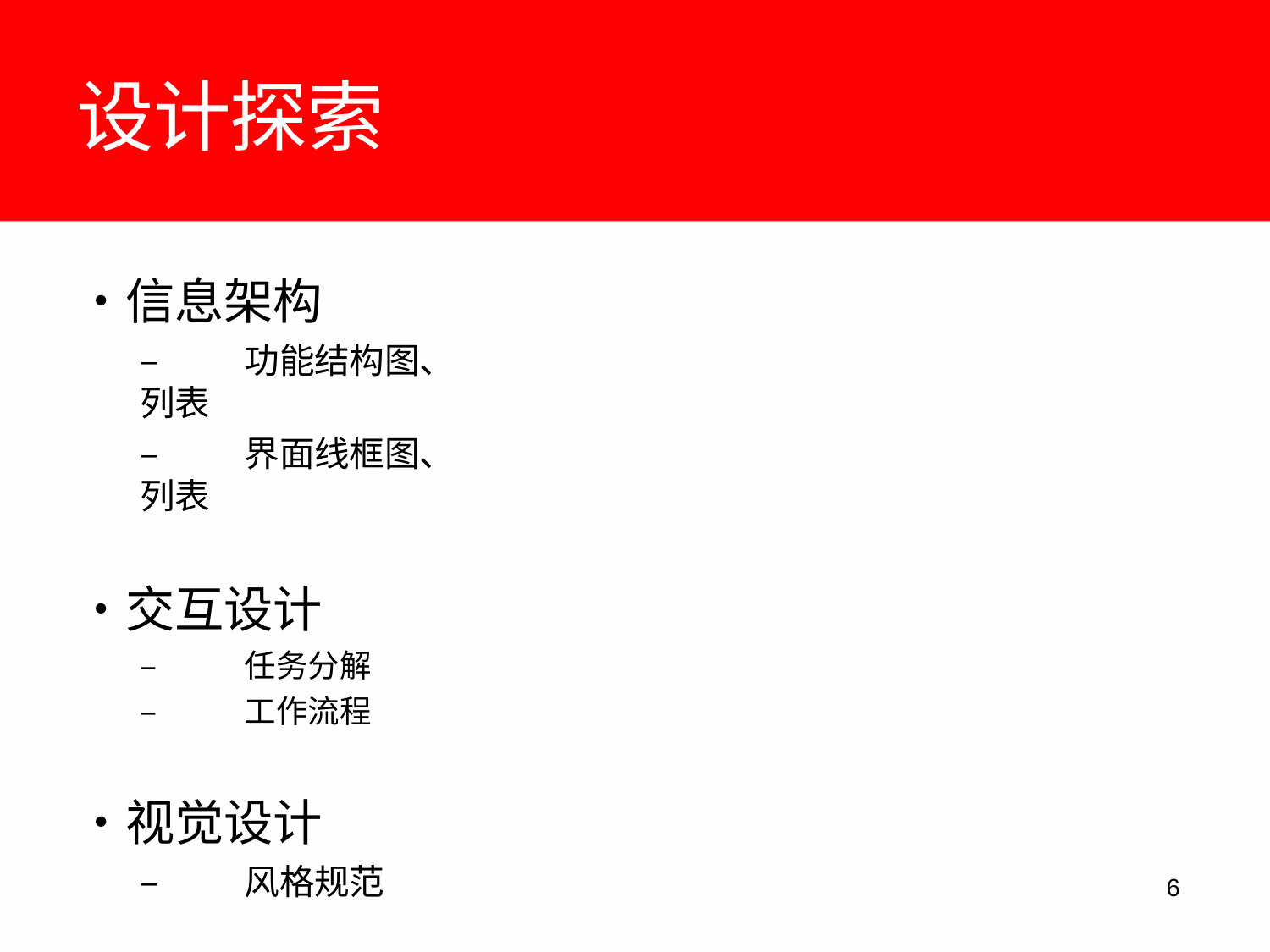

# 设计探索
•	信息架构

–	功能结构图、列表
–	界面线框图、列表

•	交互设计
–	任务分解
–	工作流程

•	视觉设计

–	风格规范
6